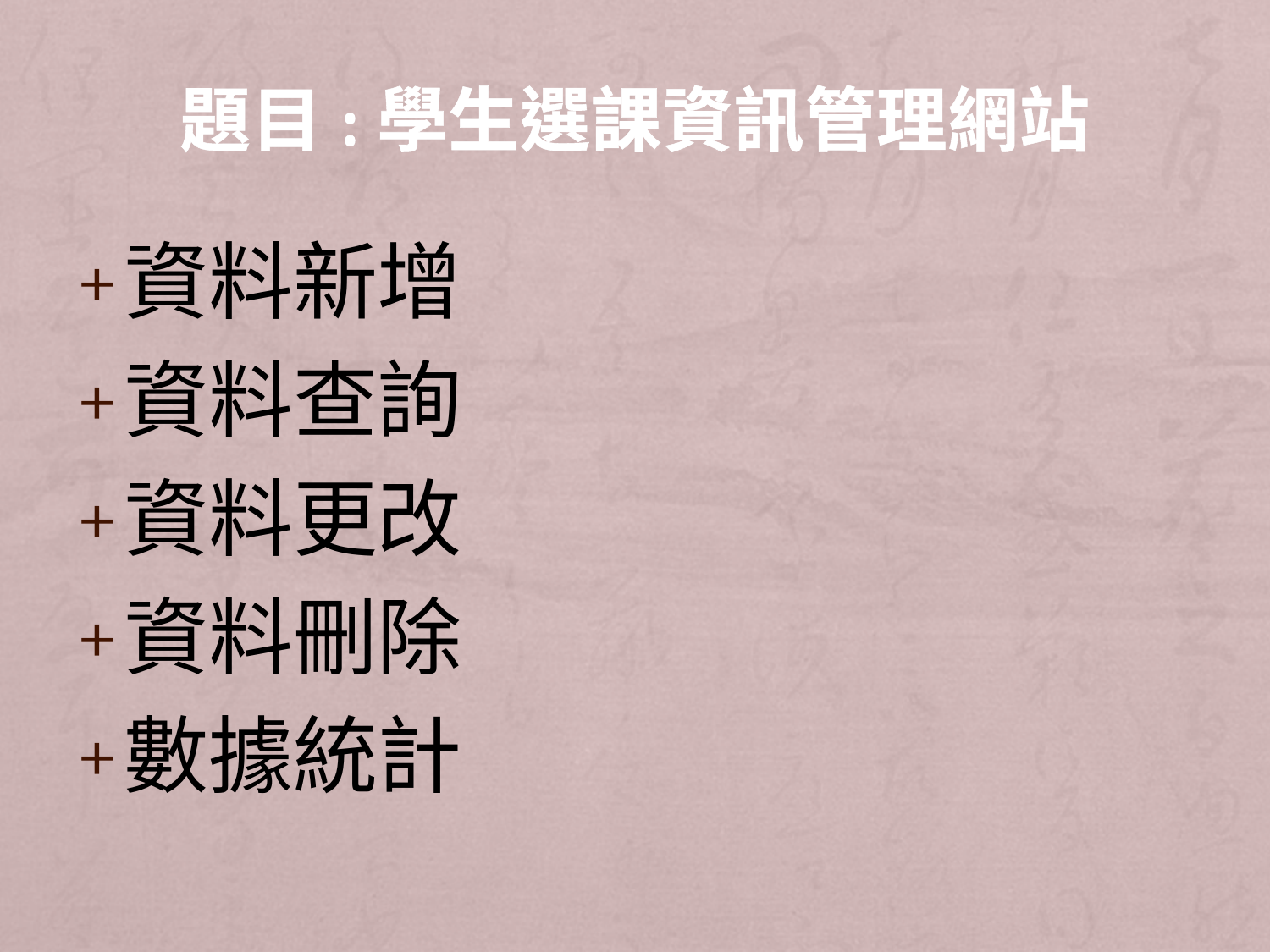

# 題目:學生選課資訊管理網站
資料新增
資料查詢
資料更改
資料刪除
數據統計